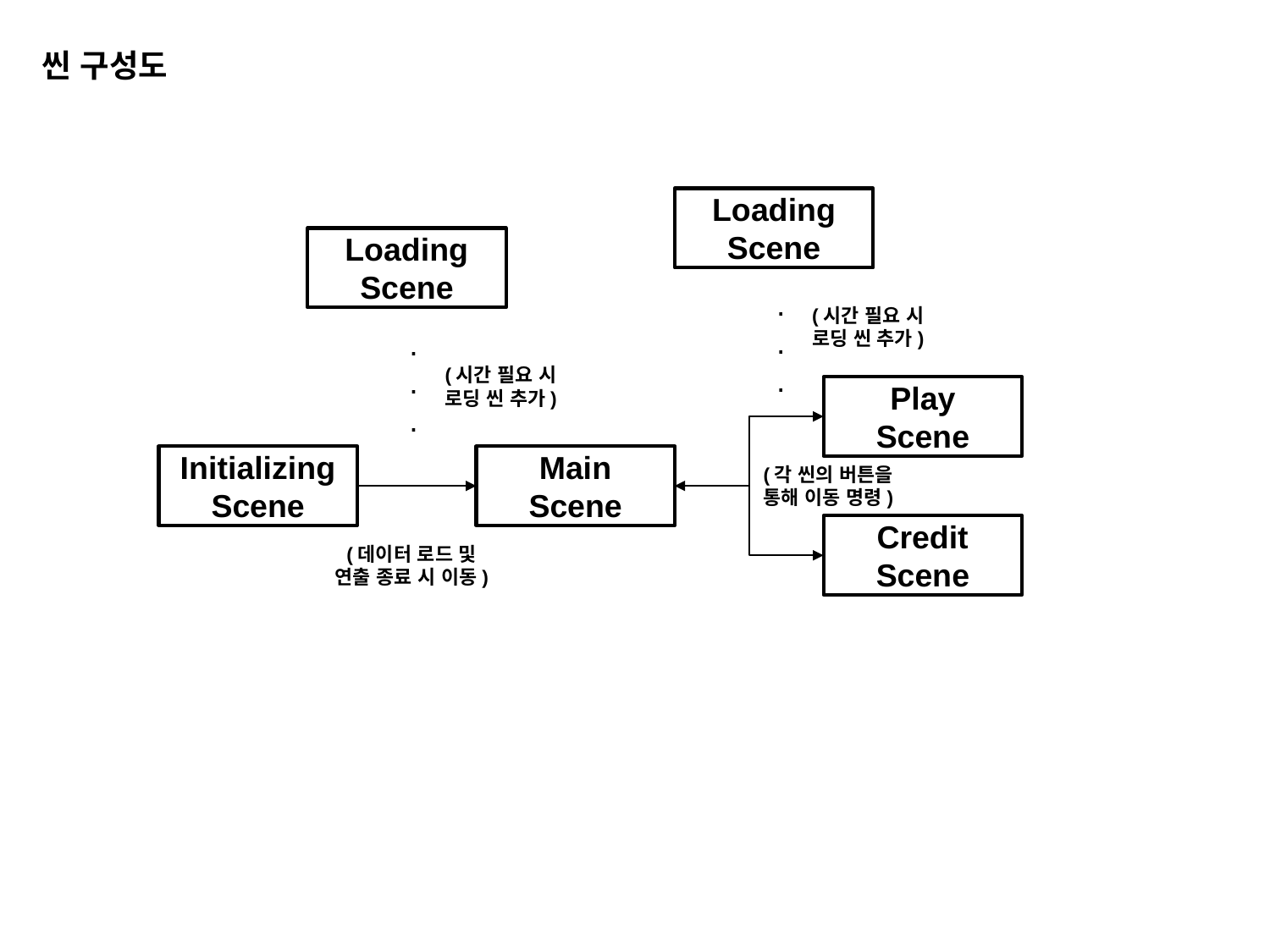

씬 구성도
Loading
Scene
Loading
Scene
.
.
.
(시간 필요 시
로딩 씬 추가)
.
.
.
(시간 필요 시
로딩 씬 추가)
Play
Scene
Initializing
Scene
Main
Scene
(각 씬의 버튼을 통해 이동 명령)
Credit
Scene
(데이터 로드 및 연출 종료 시 이동)